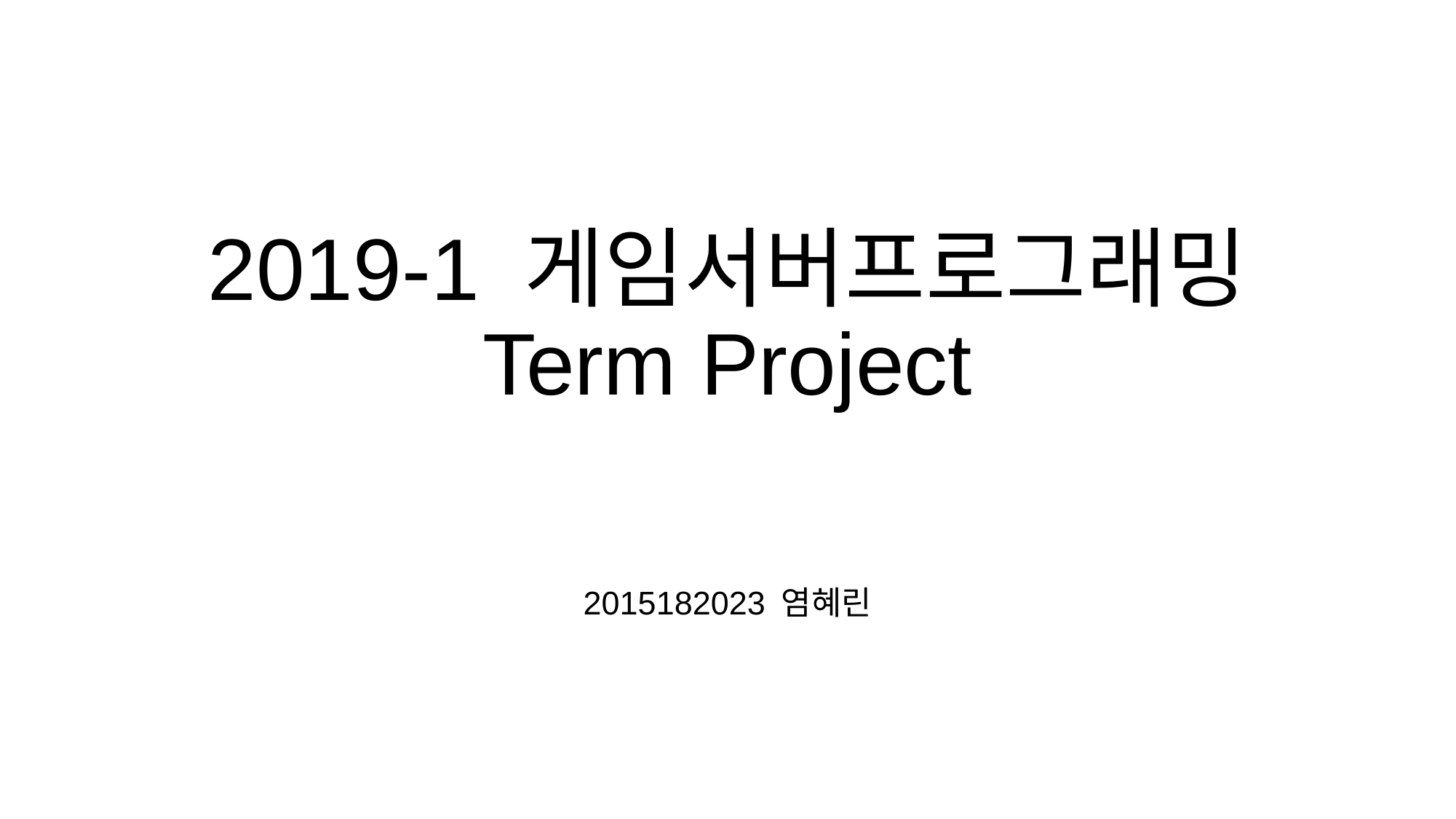

# 2019-1 게임서버프로그래밍 Term Project

2015182023 염혜린